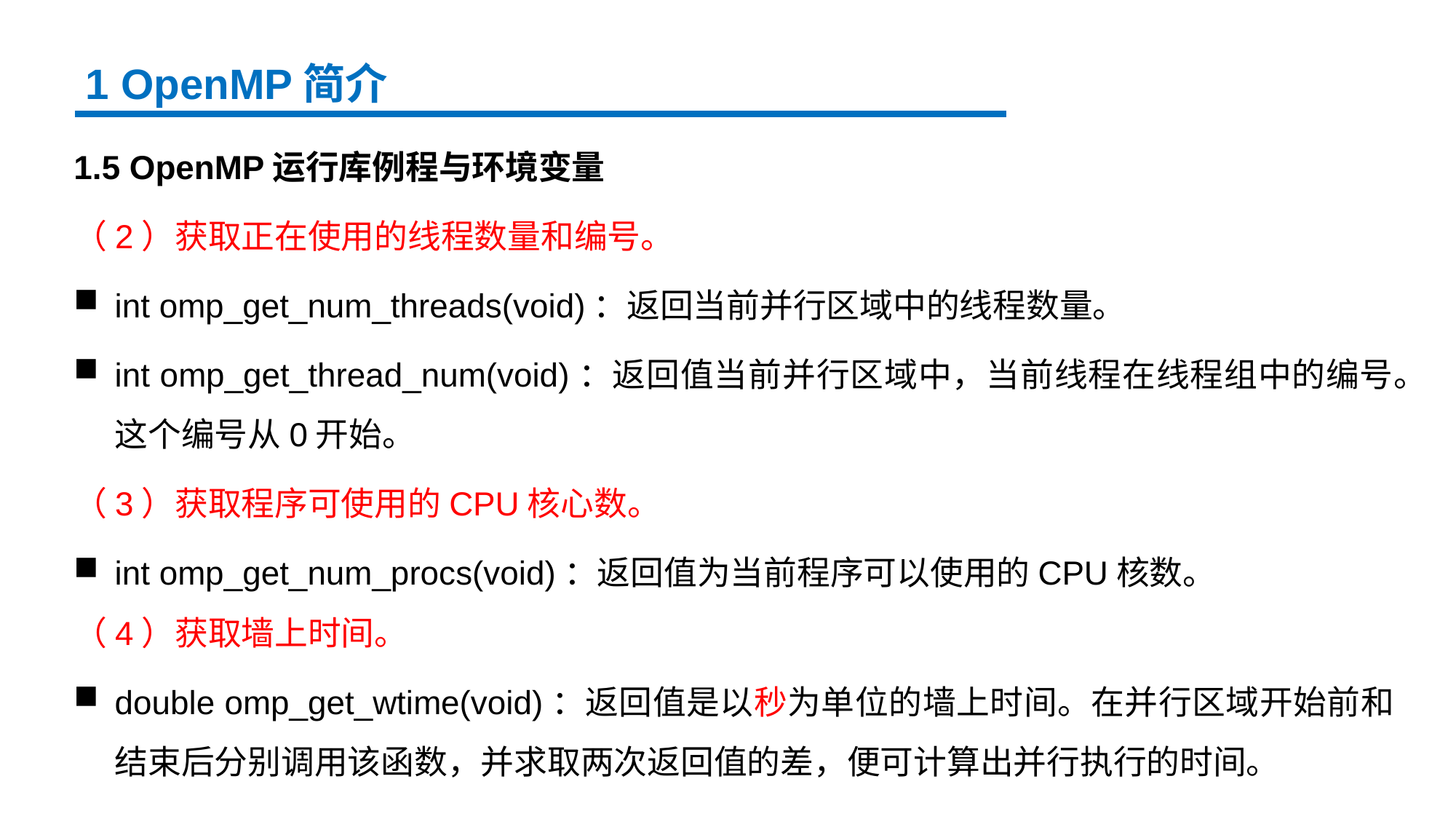

1 OpenMP简介
1.5 OpenMP运行库例程与环境变量
（2）获取正在使用的线程数量和编号。
int omp_get_num_threads(void)：返回当前并行区域中的线程数量。
int omp_get_thread_num(void)：返回值当前并行区域中，当前线程在线程组中的编号。这个编号从0开始。
（3）获取程序可使用的CPU核心数。
int omp_get_num_procs(void)：返回值为当前程序可以使用的CPU核数。
（4）获取墙上时间。
double omp_get_wtime(void)：返回值是以秒为单位的墙上时间。在并行区域开始前和结束后分别调用该函数，并求取两次返回值的差，便可计算出并行执行的时间。